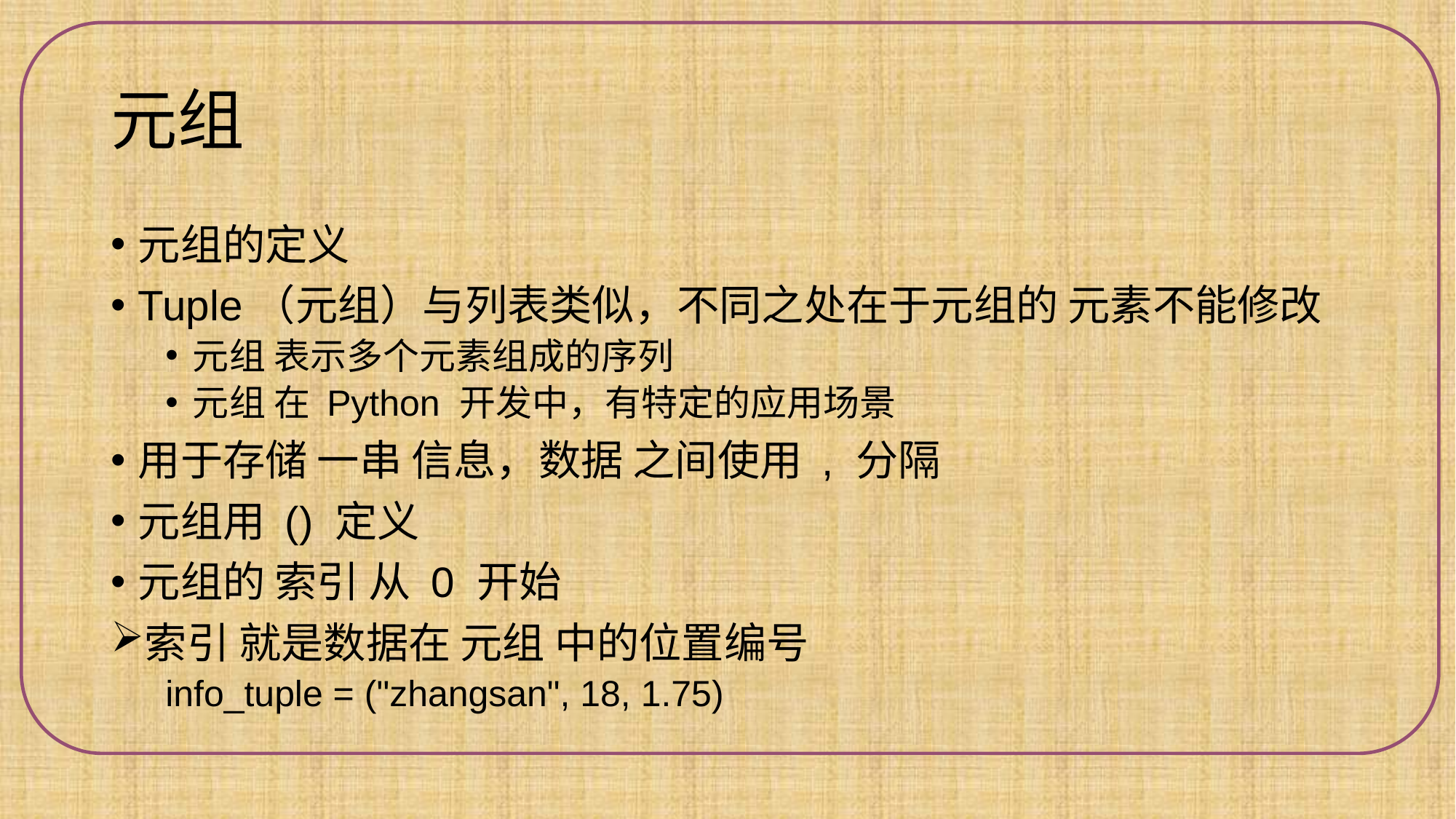

# 元组
元组的定义
Tuple（元组）与列表类似，不同之处在于元组的 元素不能修改
元组 表示多个元素组成的序列
元组 在 Python 开发中，有特定的应用场景
用于存储 一串 信息，数据 之间使用 , 分隔
元组用 () 定义
元组的 索引 从 0 开始
索引 就是数据在 元组 中的位置编号
info_tuple = ("zhangsan", 18, 1.75)